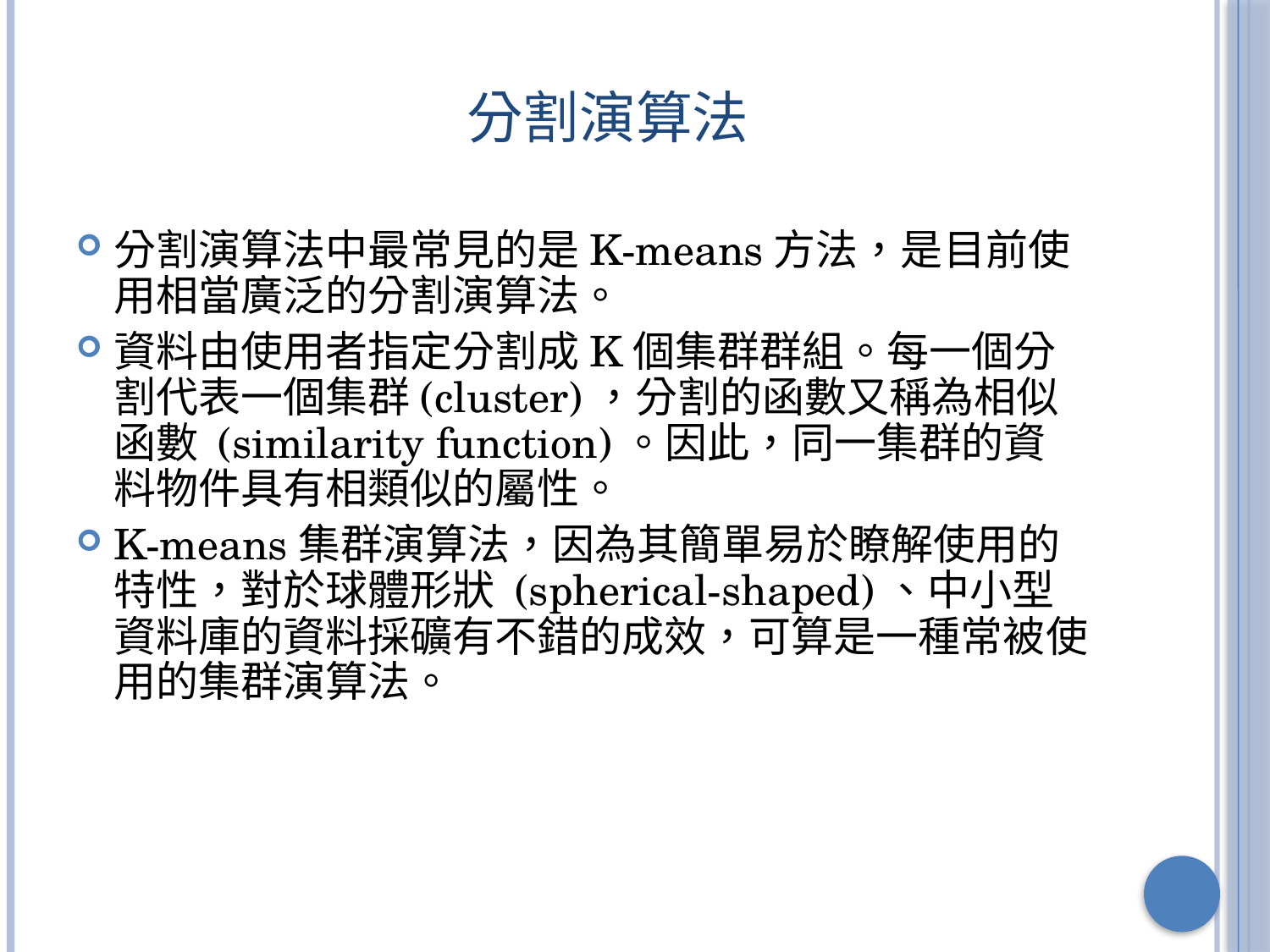

# 分割演算法
分割演算法中最常見的是K-means方法，是目前使用相當廣泛的分割演算法。
資料由使用者指定分割成K個集群群組。每一個分割代表一個集群(cluster)，分割的函數又稱為相似函數 (similarity function)。因此，同一集群的資料物件具有相類似的屬性。
K-means集群演算法，因為其簡單易於瞭解使用的特性，對於球體形狀 (spherical-shaped)、中小型資料庫的資料採礦有不錯的成效，可算是一種常被使用的集群演算法。